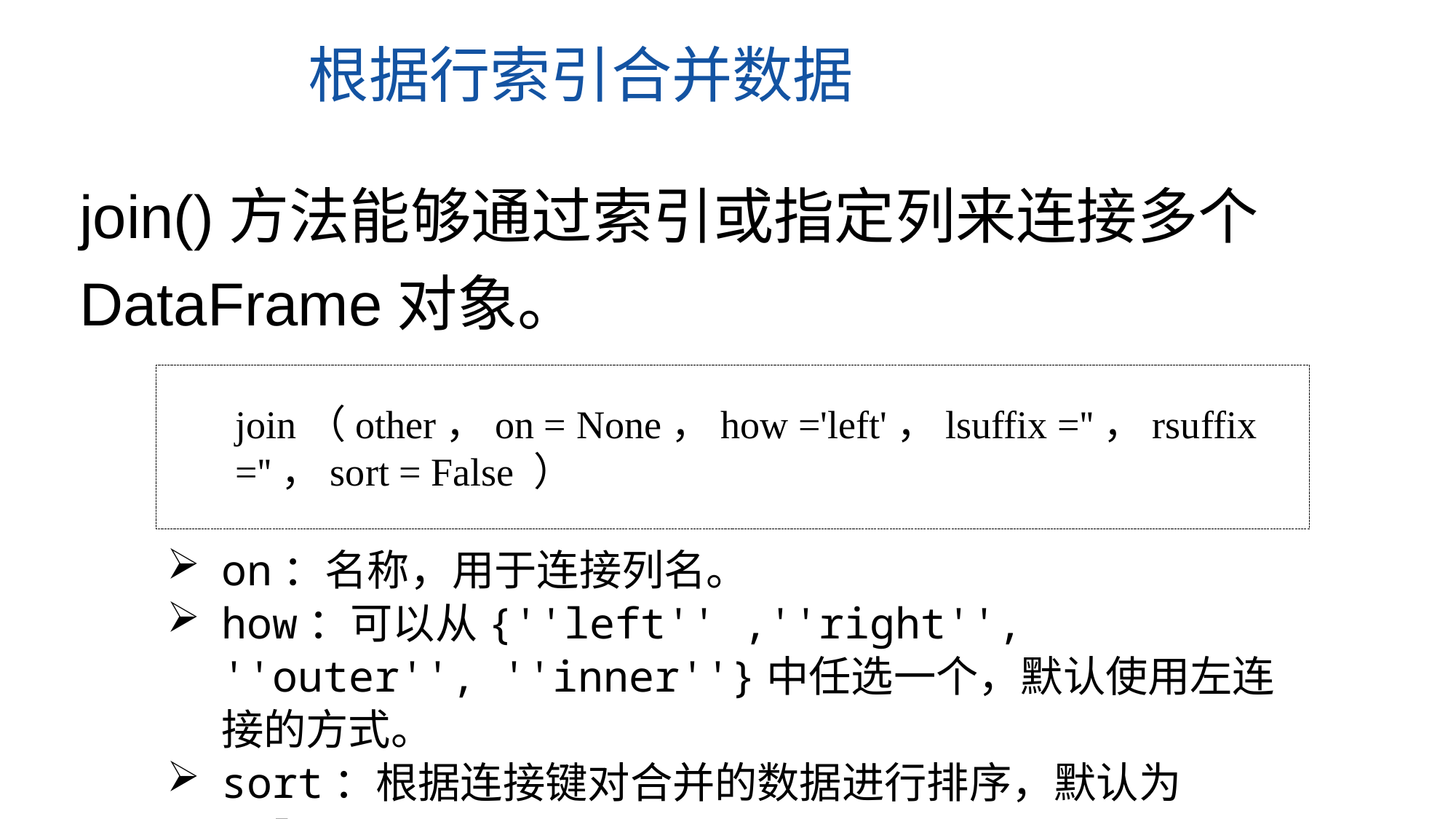

根据行索引合并数据
join()方法能够通过索引或指定列来连接多个DataFrame对象。

join（other，on = None，how ='left'，lsuffix =''，rsuffix =''，sort = False ）
on：名称，用于连接列名。
how：可以从{''left'' ,''right'', ''outer'', ''inner''}中任选一个，默认使用左连接的方式。
sort：根据连接键对合并的数据进行排序，默认为False。